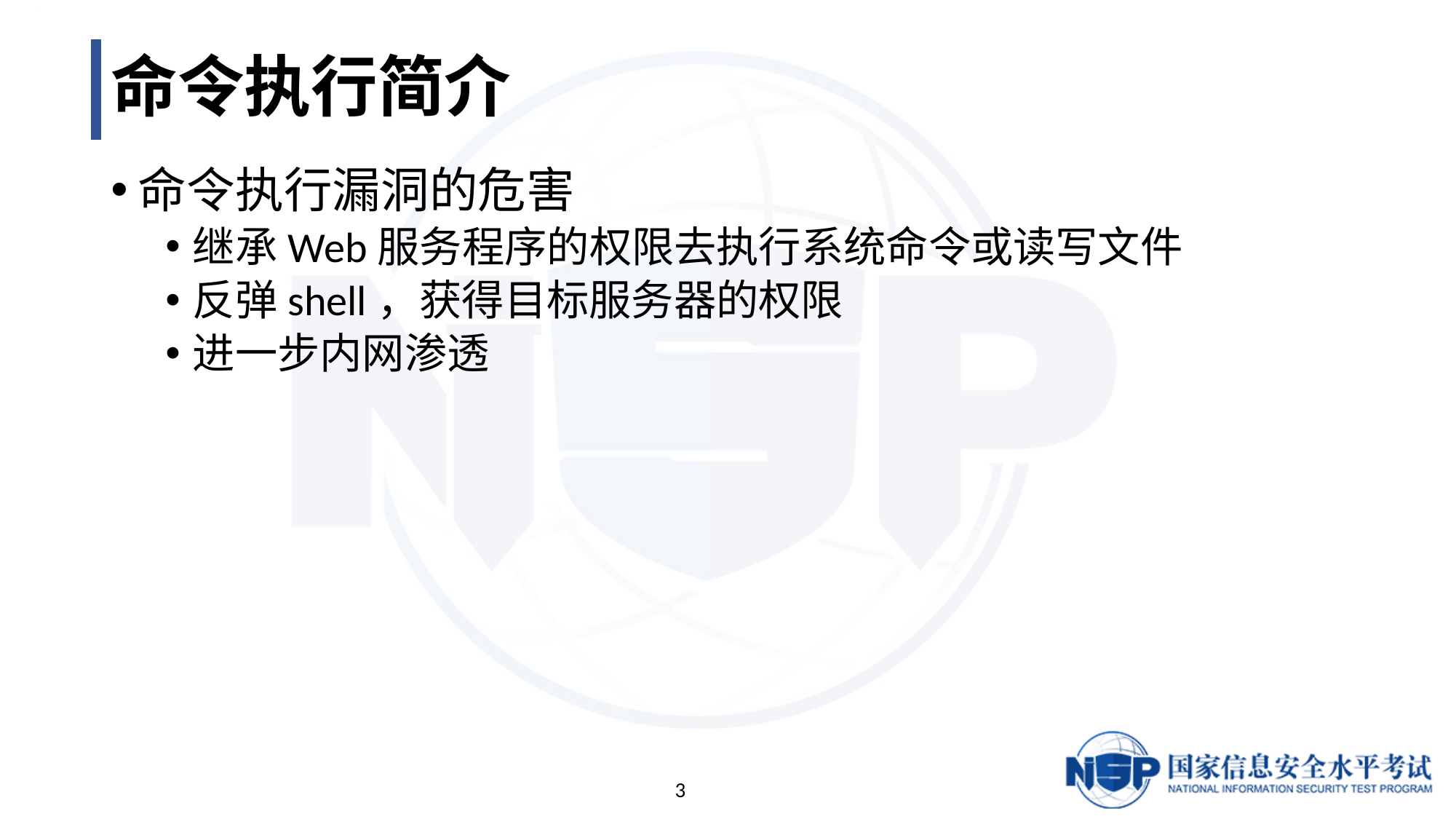

# 命令执行简介
命令执行漏洞的危害
继承Web服务程序的权限去执行系统命令或读写文件
反弹shell，获得目标服务器的权限
进一步内网渗透